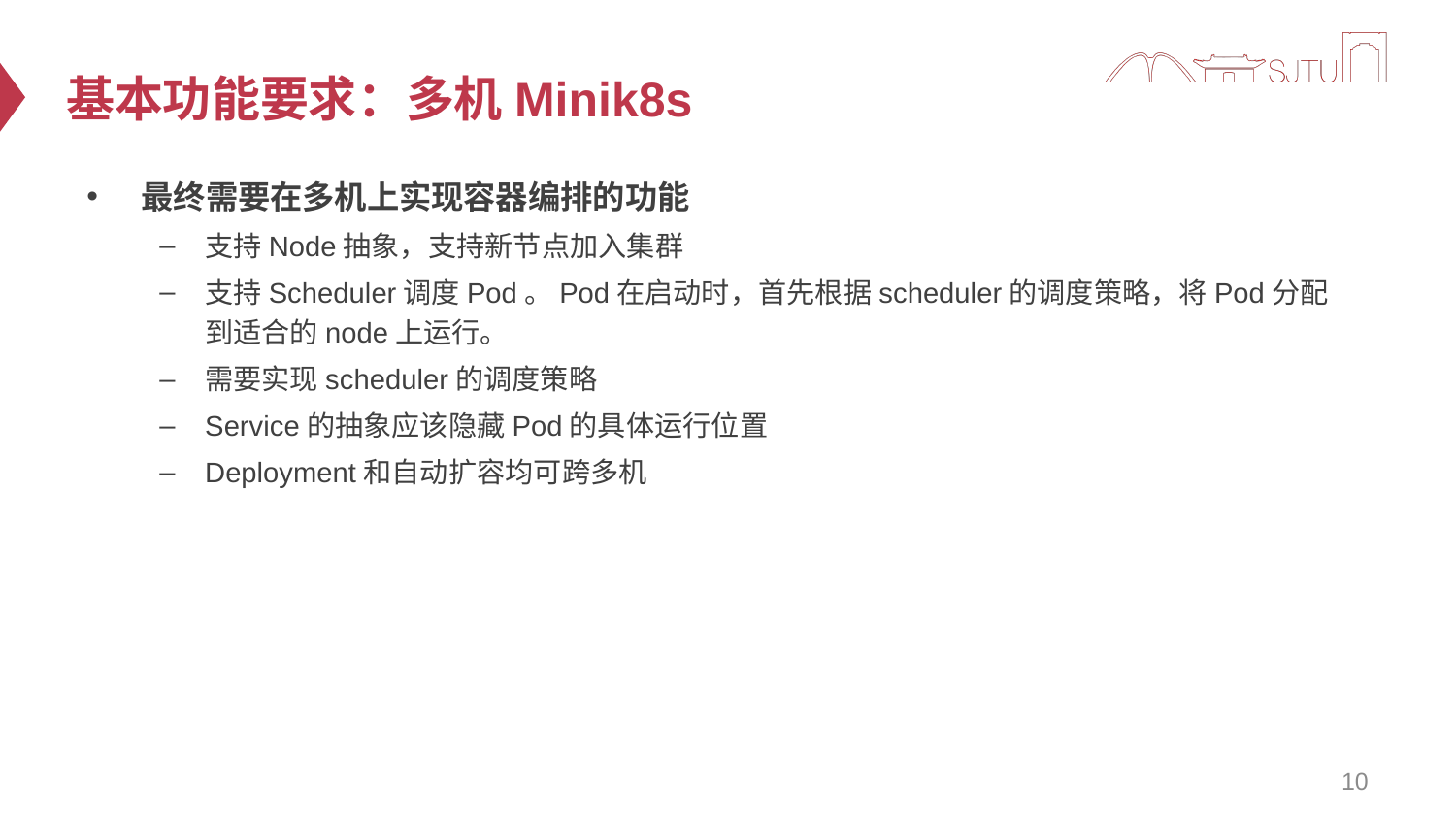

# 基本功能要求：多机Minik8s
最终需要在多机上实现容器编排的功能
支持Node抽象，支持新节点加入集群
支持Scheduler调度Pod。Pod在启动时，首先根据scheduler的调度策略，将Pod分配到适合的node上运行。
需要实现scheduler的调度策略
Service的抽象应该隐藏Pod的具体运行位置
Deployment和自动扩容均可跨多机
10